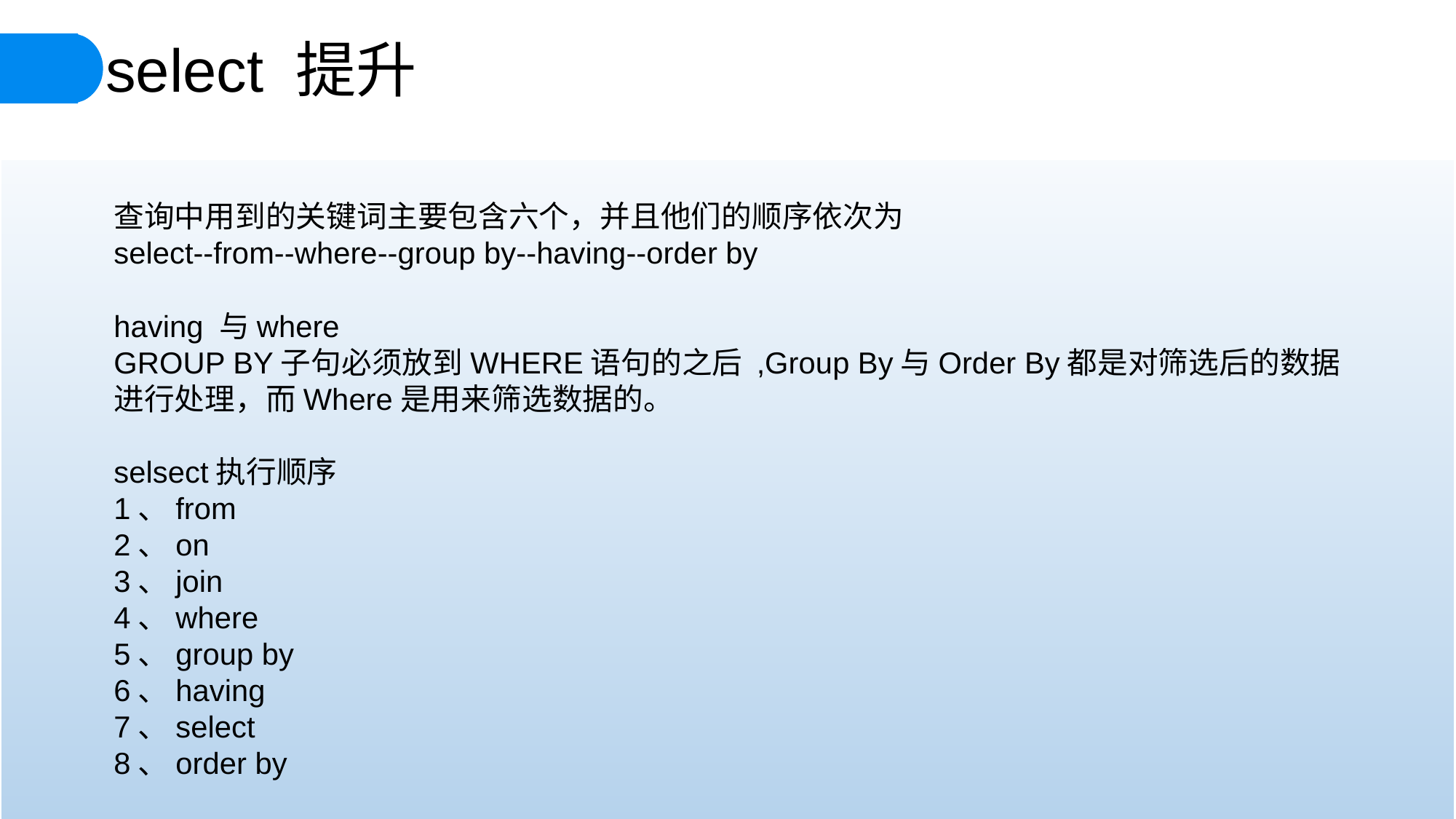

select 提升

查询中用到的关键词主要包含六个，并且他们的顺序依次为
select--from--where--group by--having--order by

having 与where
GROUP BY子句必须放到WHERE语句的之后 ,Group By与Order By都是对筛选后的数据进行处理，而Where是用来筛选数据的。

selsect执行顺序
1、from
2、on
3、join
4、where
5、group by
6、having
7、select
8、order by